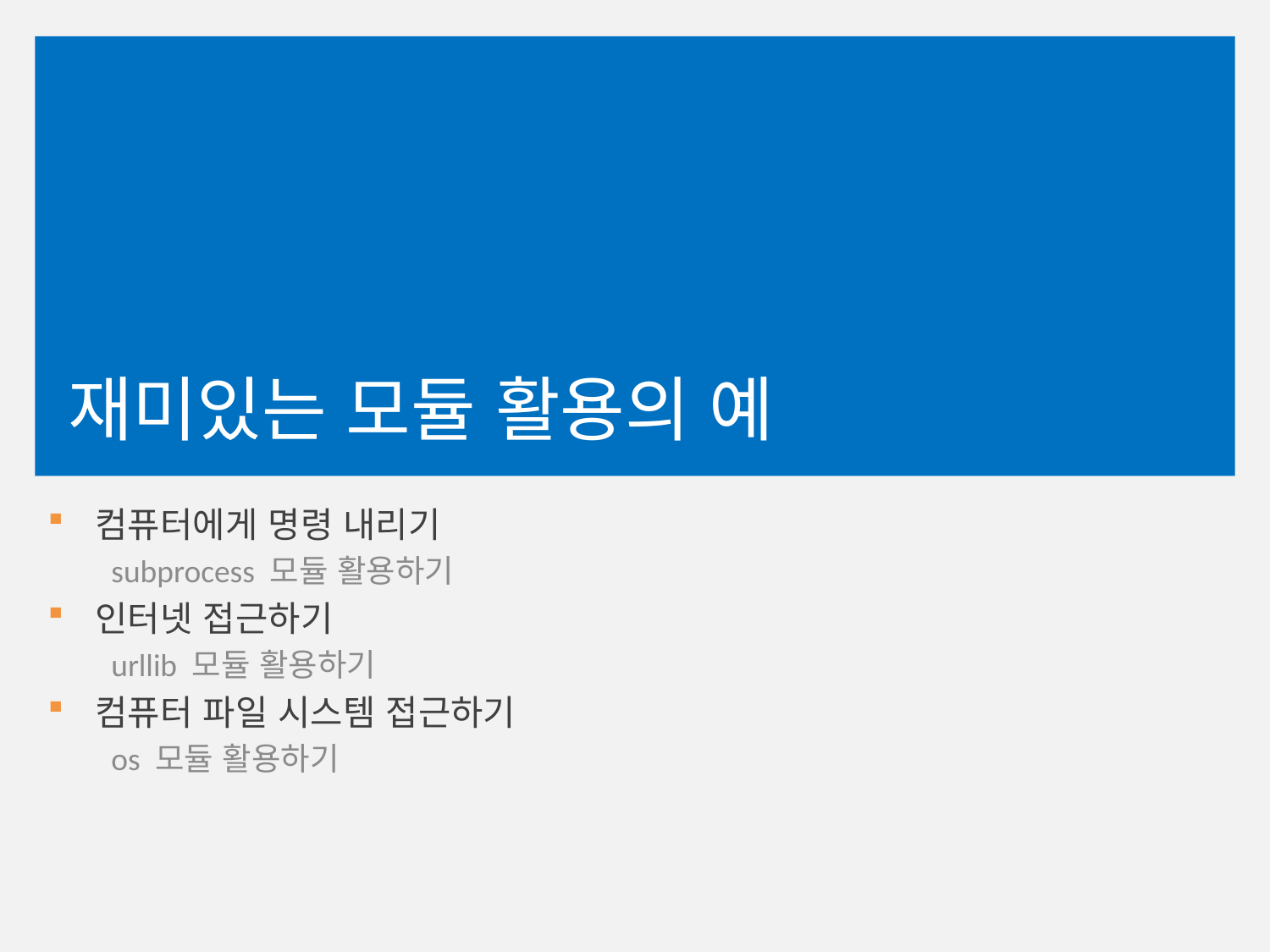

# 재미있는 모듈 활용의 예
컴퓨터에게 명령 내리기
subprocess 모듈 활용하기
인터넷 접근하기
urllib 모듈 활용하기
컴퓨터 파일 시스템 접근하기
os 모듈 활용하기